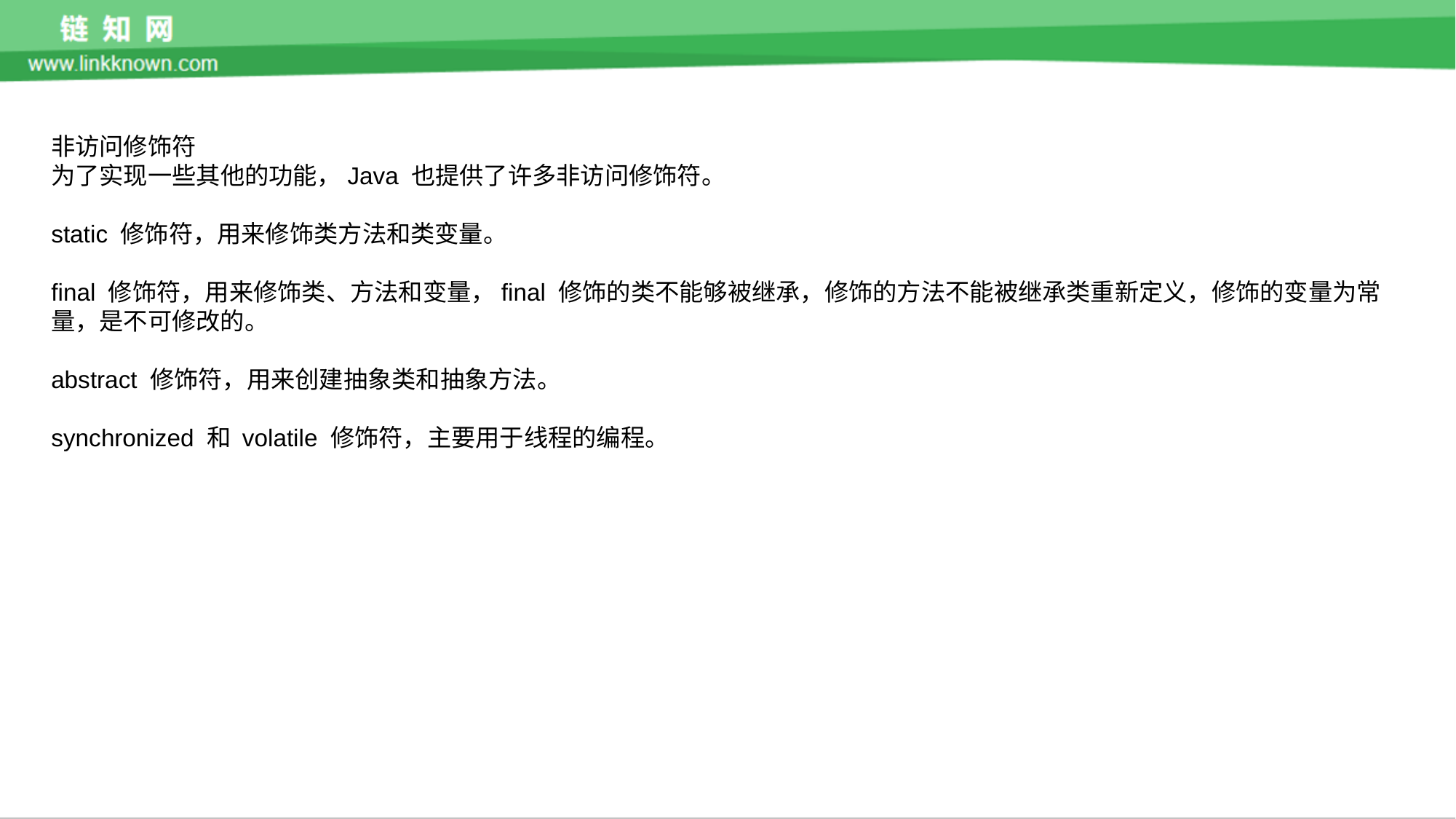

非访问修饰符
为了实现一些其他的功能，Java 也提供了许多非访问修饰符。

static 修饰符，用来修饰类方法和类变量。

final 修饰符，用来修饰类、方法和变量，final 修饰的类不能够被继承，修饰的方法不能被继承类重新定义，修饰的变量为常量，是不可修改的。

abstract 修饰符，用来创建抽象类和抽象方法。

synchronized 和 volatile 修饰符，主要用于线程的编程。